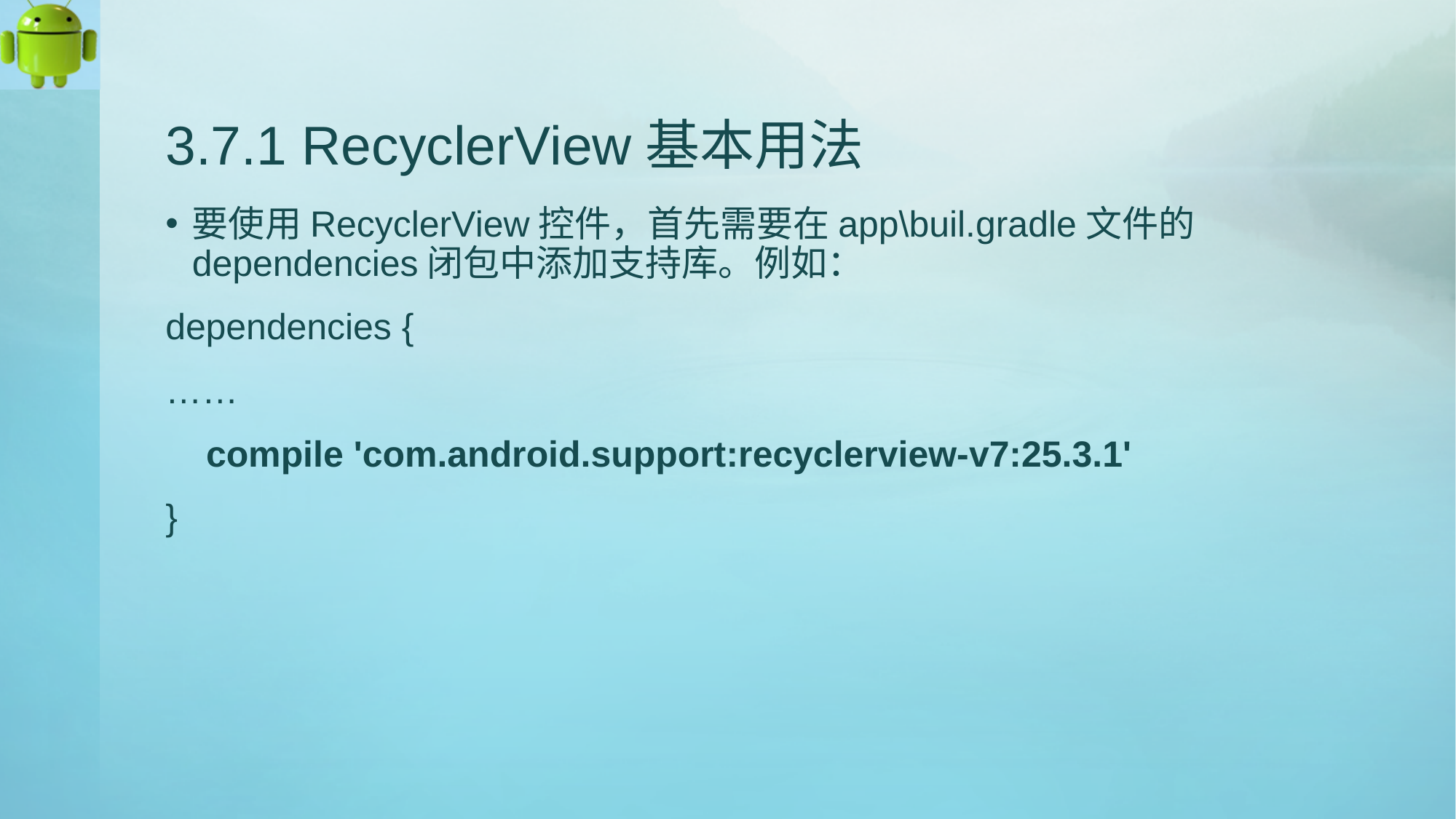

# 3.7.1 RecyclerView基本用法
要使用RecyclerView控件，首先需要在app\buil.gradle文件的dependencies闭包中添加支持库。例如：
dependencies {
……
    compile 'com.android.support:recyclerview-v7:25.3.1'
}